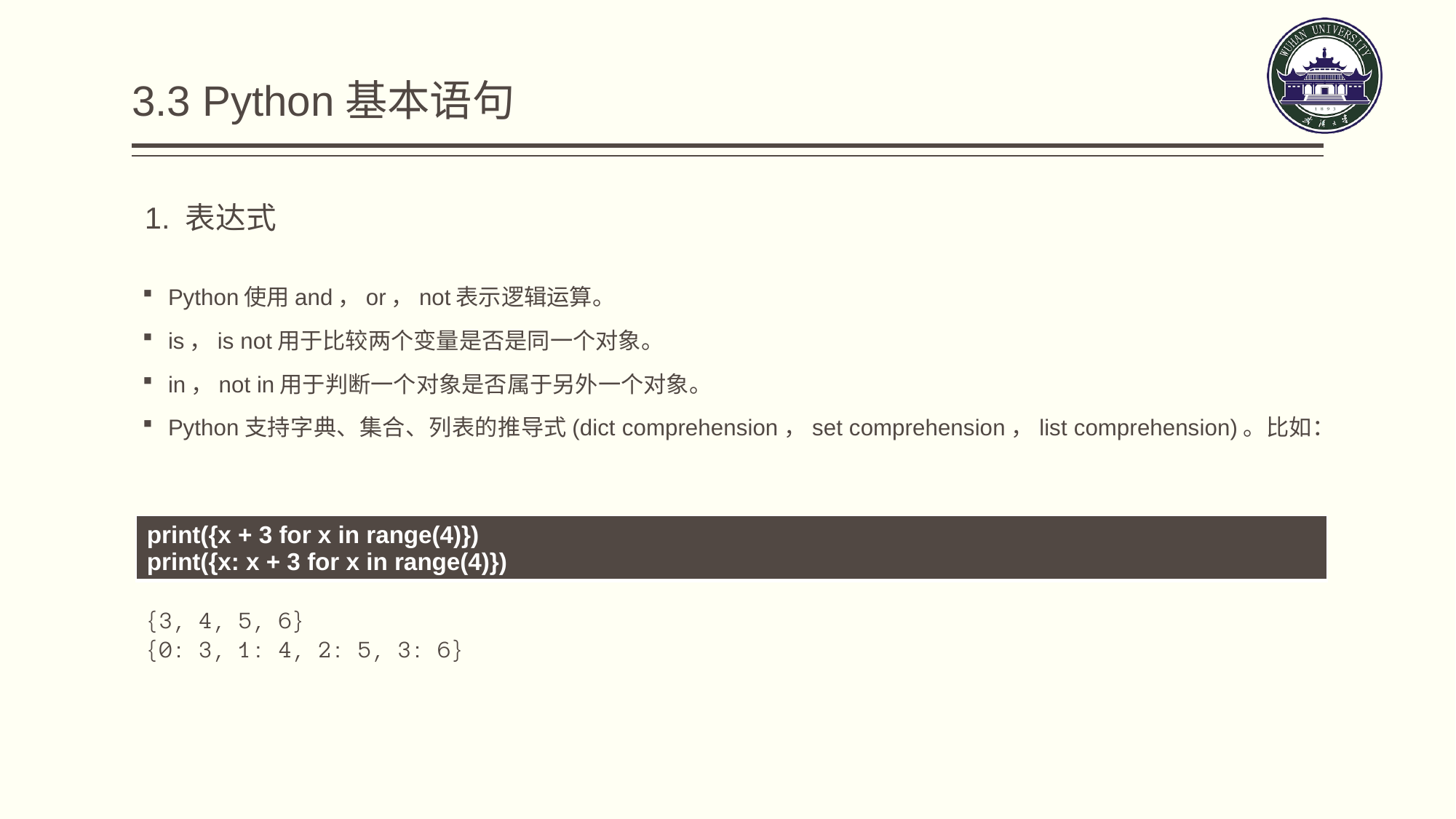

3.3 Python基本语句
1. 表达式
Python使用and，or，not表示逻辑运算。
is，is not用于比较两个变量是否是同一个对象。
in，not in用于判断一个对象是否属于另外一个对象。
Python支持字典、集合、列表的推导式(dict comprehension，set comprehension，list comprehension)。比如：
| print({x + 3 for x in range(4)}) print({x: x + 3 for x in range(4)}) |
| --- |
{3, 4, 5, 6}
{0: 3, 1: 4, 2: 5, 3: 6}